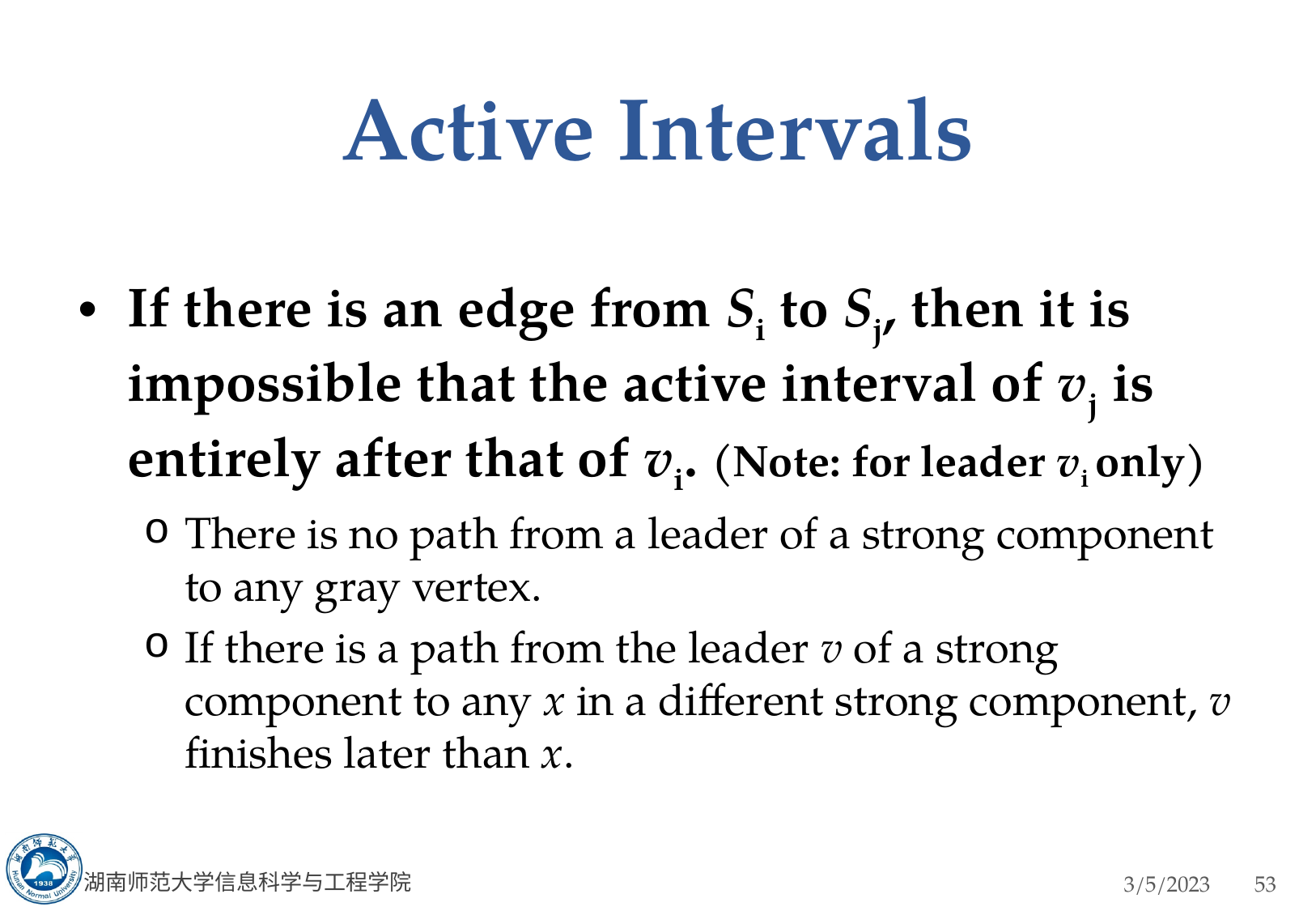

# Active Intervals
If there is an edge from Si to Sj, then it is impossible that the active interval of vj is entirely after that of vi. (Note: for leader vi only)
There is no path from a leader of a strong component to any gray vertex.
If there is a path from the leader v of a strong component to any x in a different strong component, v finishes later than x.
湖南师范大学信息科学与工程学院
3/5/2023
53